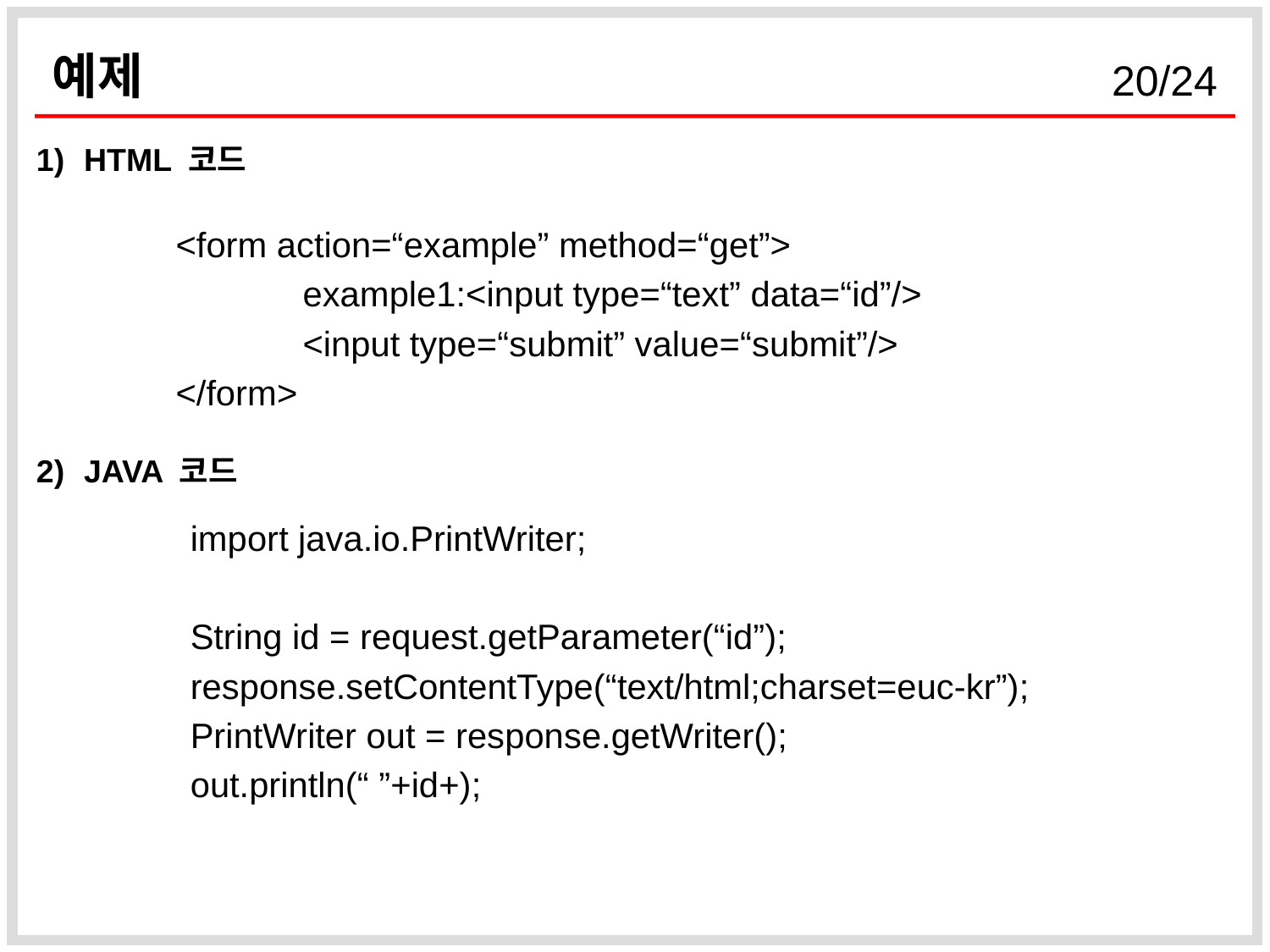

# 예제
HTML 코드

JAVA 코드
<form action=“example” method=“get”>
	example1:<input type=“text” data=“id”/>
	<input type=“submit” value=“submit”/>
</form>
import java.io.PrintWriter;

String id = request.getParameter(“id”);
response.setContentType(“text/html;charset=euc-kr”);
PrintWriter out = response.getWriter();
out.println(“ ”+id+);